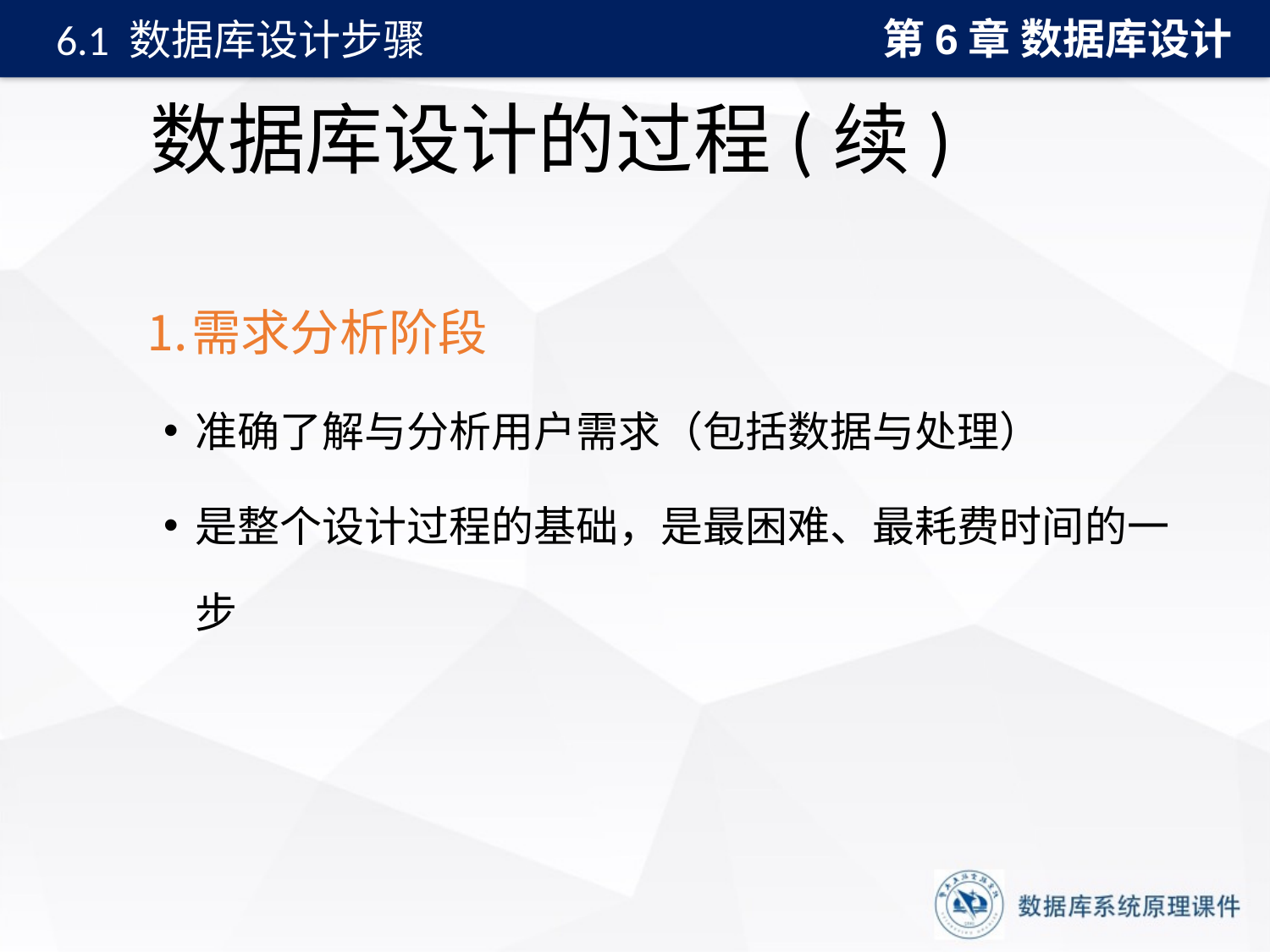

第6章 数据库设计
6.1 数据库设计步骤
# 数据库设计的过程(续)
　⒈需求分析阶段
准确了解与分析用户需求（包括数据与处理）
是整个设计过程的基础，是最困难、最耗费时间的一步